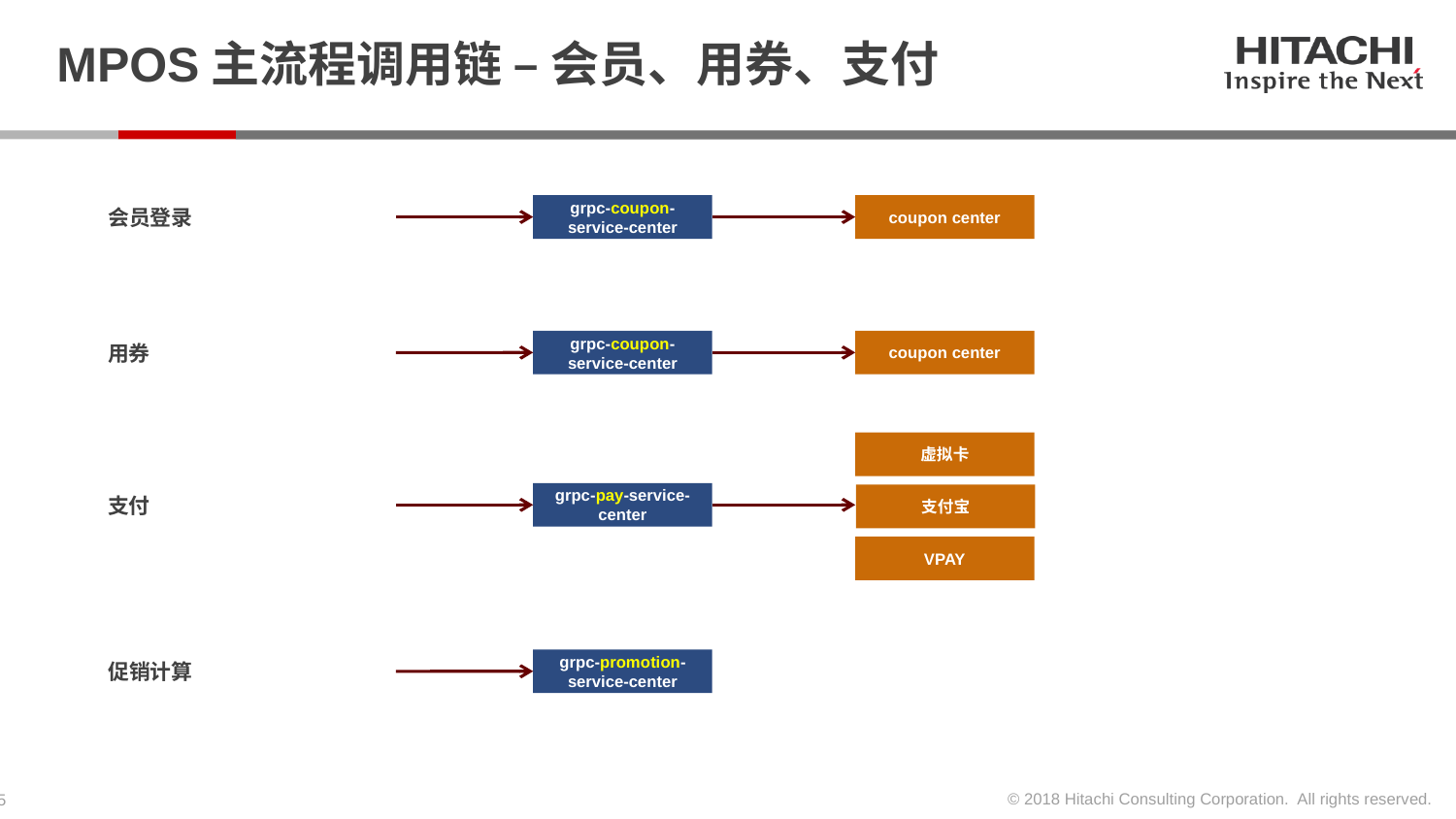

# MPOS主流程调用链 – 会员、用券、支付
grpc-coupon-service-center
coupon center
会员登录
grpc-coupon-service-center
coupon center
用券
虚拟卡
grpc-pay-service-center
支付宝
支付
VPAY
grpc-promotion-service-center
促销计算